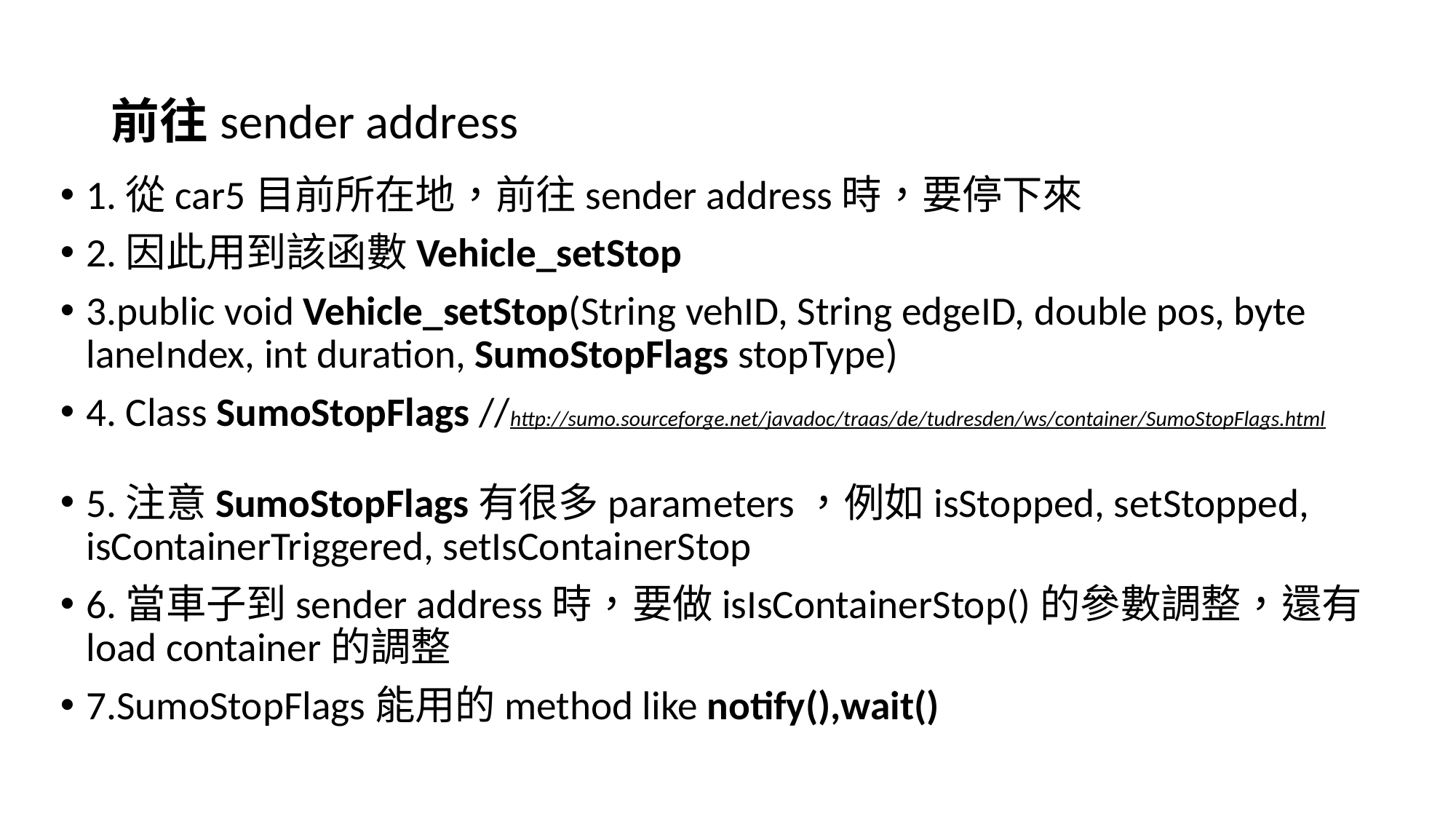

# 前往sender address
1.從car5目前所在地，前往sender address時，要停下來
2.因此用到該函數Vehicle_setStop
3.public void Vehicle_setStop(String vehID, String edgeID, double pos, byte laneIndex, int duration, SumoStopFlags stopType)
4. Class SumoStopFlags //http://sumo.sourceforge.net/javadoc/traas/de/tudresden/ws/container/SumoStopFlags.html

5.注意SumoStopFlags有很多parameters，例如isStopped, setStopped, isContainerTriggered, setIsContainerStop
6.當車子到sender address時，要做isIsContainerStop()的參數調整，還有load container的調整
7.SumoStopFlags能用的method like notify(),wait()